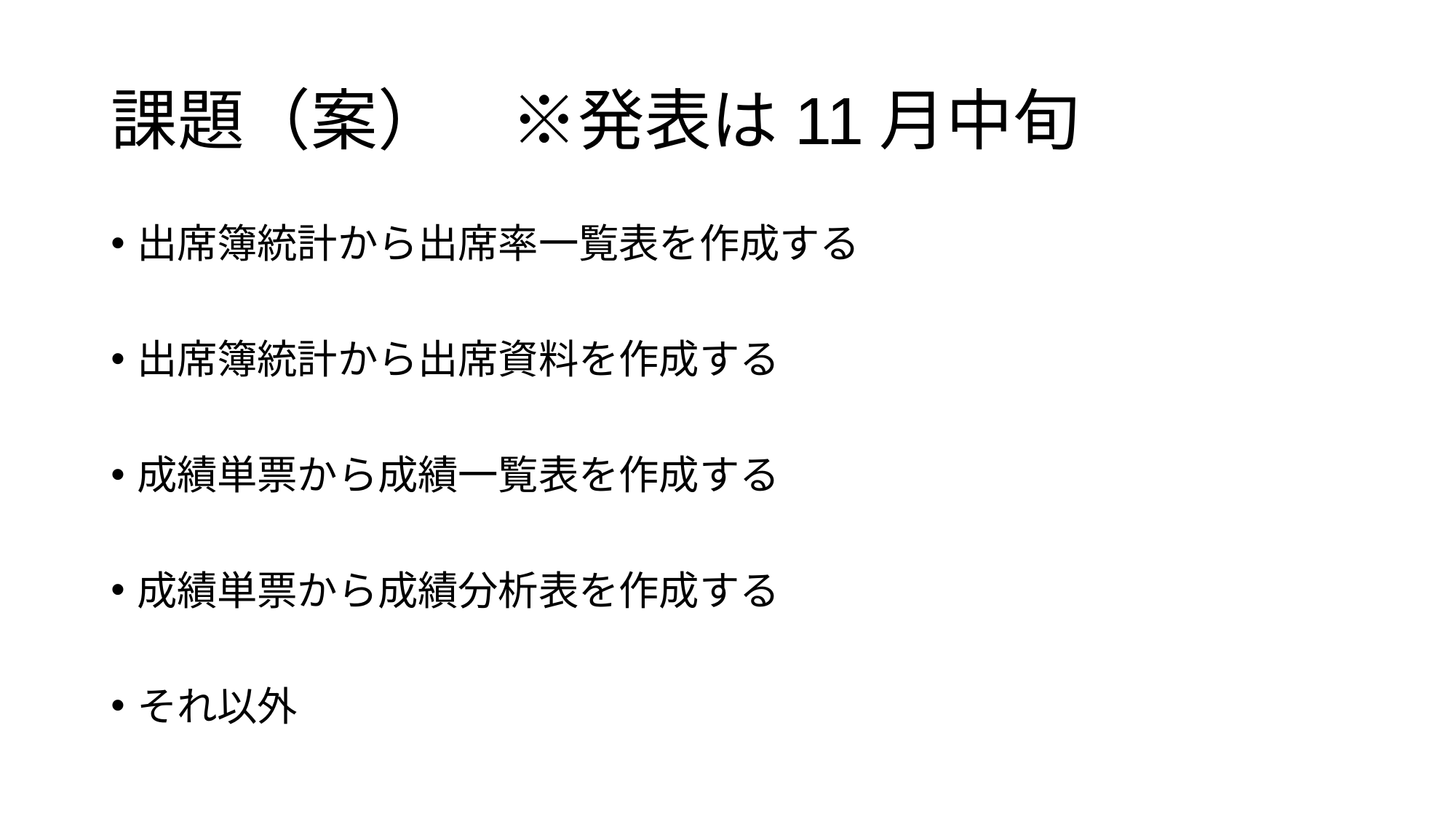

# 課題（案）　※発表は11月中旬
出席簿統計から出席率一覧表を作成する

出席簿統計から出席資料を作成する

成績単票から成績一覧表を作成する

成績単票から成績分析表を作成する

それ以外